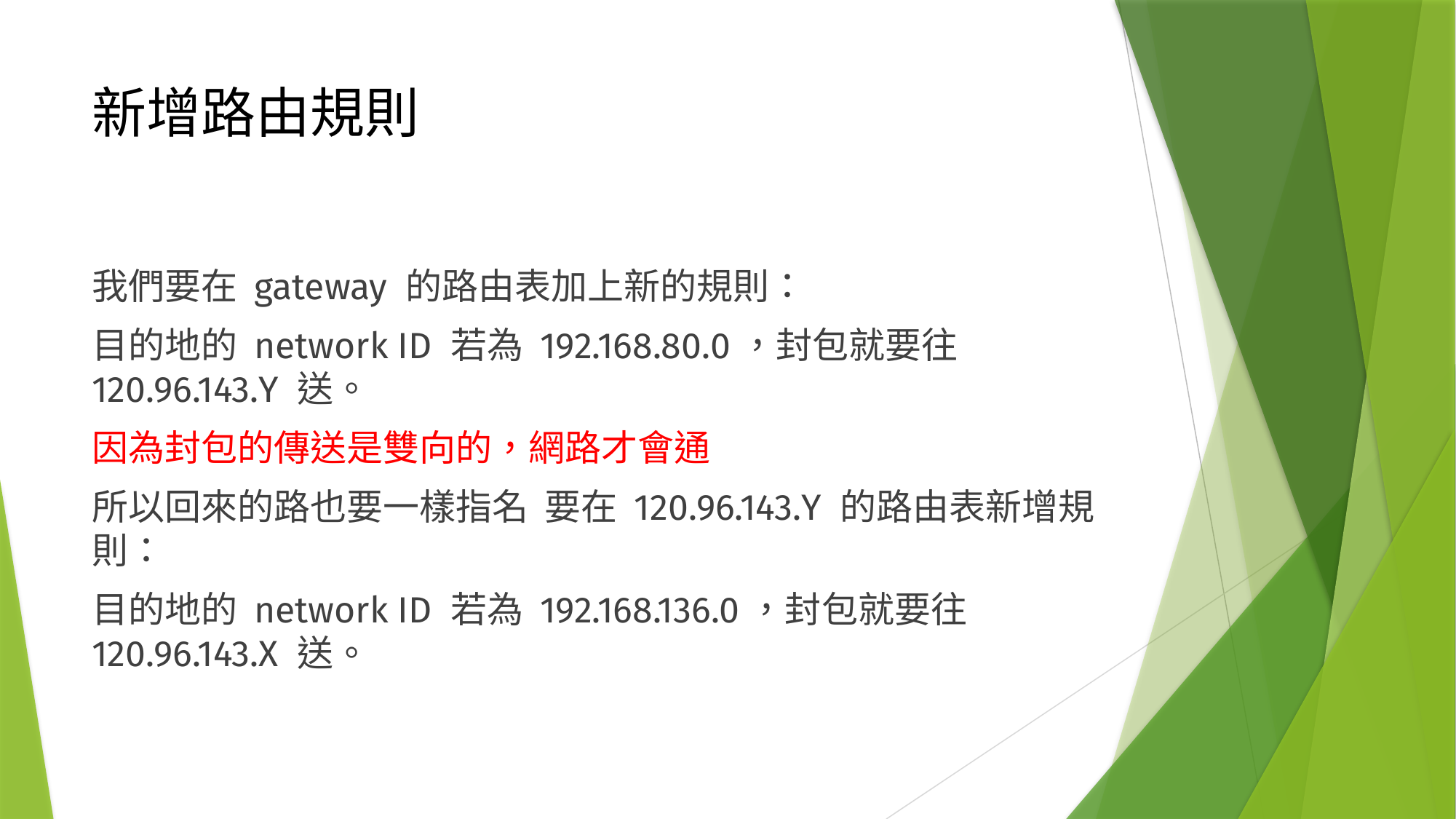

# 新增路由規則
我們要在 gateway 的路由表加上新的規則：
目的地的 network ID 若為 192.168.80.0，封包就要往 120.96.143.Y 送。
因為封包的傳送是雙向的，網路才會通
所以回來的路也要一樣指名  要在 120.96.143.Y 的路由表新增規則：
目的地的 network ID 若為 192.168.136.0，封包就要往 120.96.143.X 送。